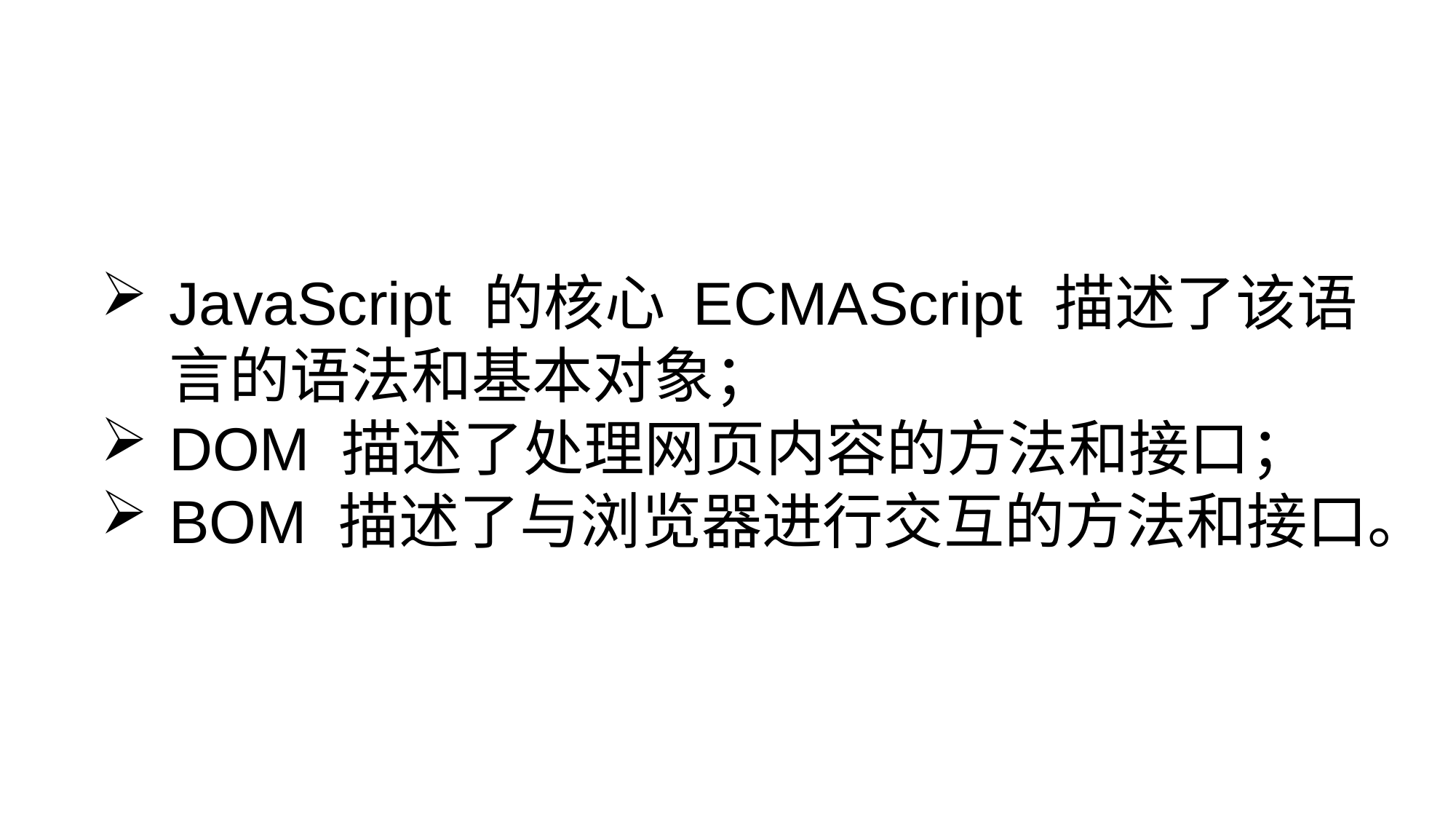

JavaScript 的核心 ECMAScript 描述了该语言的语法和基本对象；
DOM 描述了处理网页内容的方法和接口；
BOM 描述了与浏览器进行交互的方法和接口。